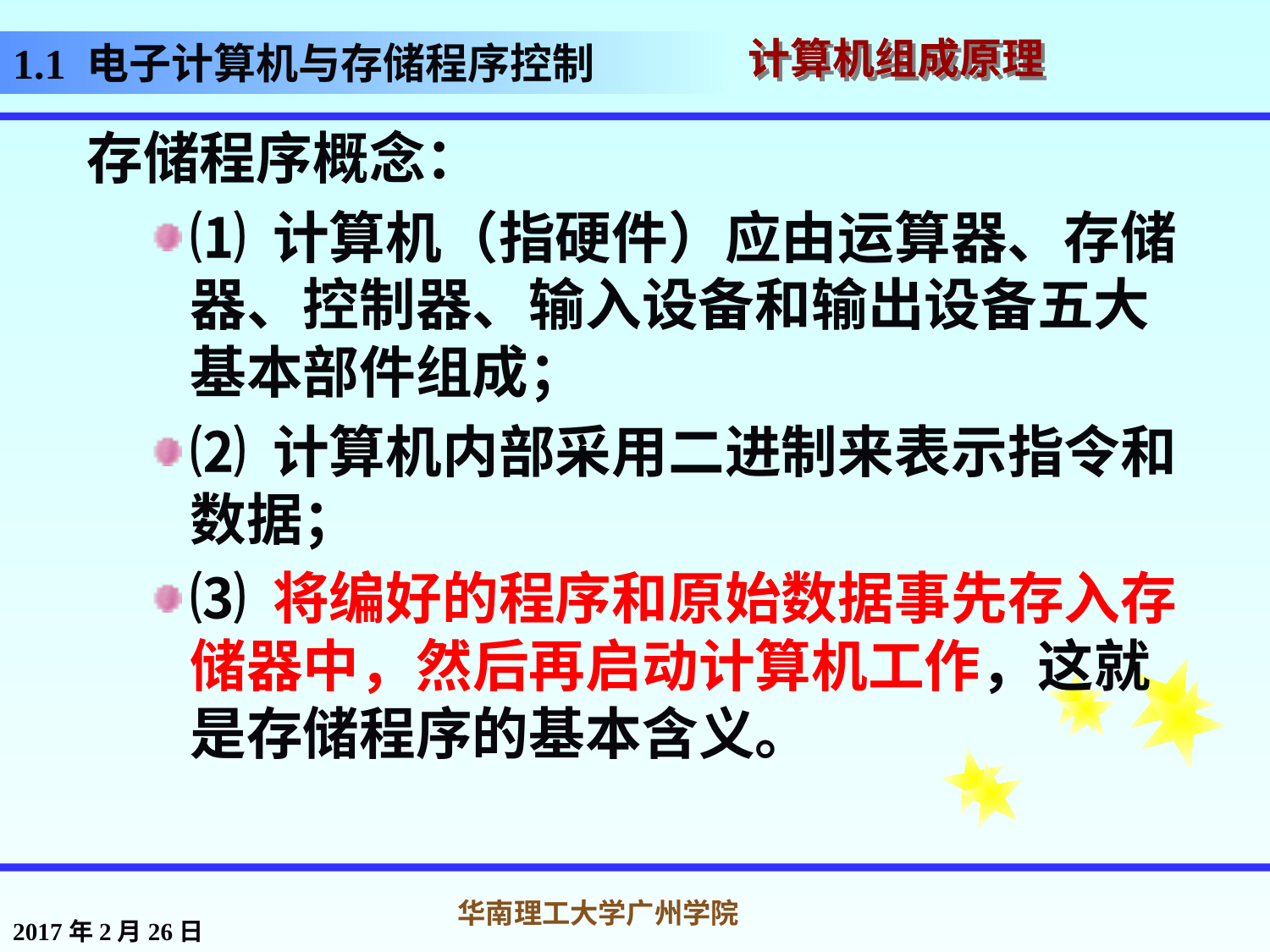

1.1 电子计算机与存储程序控制
存储程序概念：
⑴ 计算机（指硬件）应由运算器、存储器、控制器、输入设备和输出设备五大基本部件组成；
⑵ 计算机内部采用二进制来表示指令和数据；
⑶ 将编好的程序和原始数据事先存入存储器中，然后再启动计算机工作，这就是存储程序的基本含义。
2017年2月26日